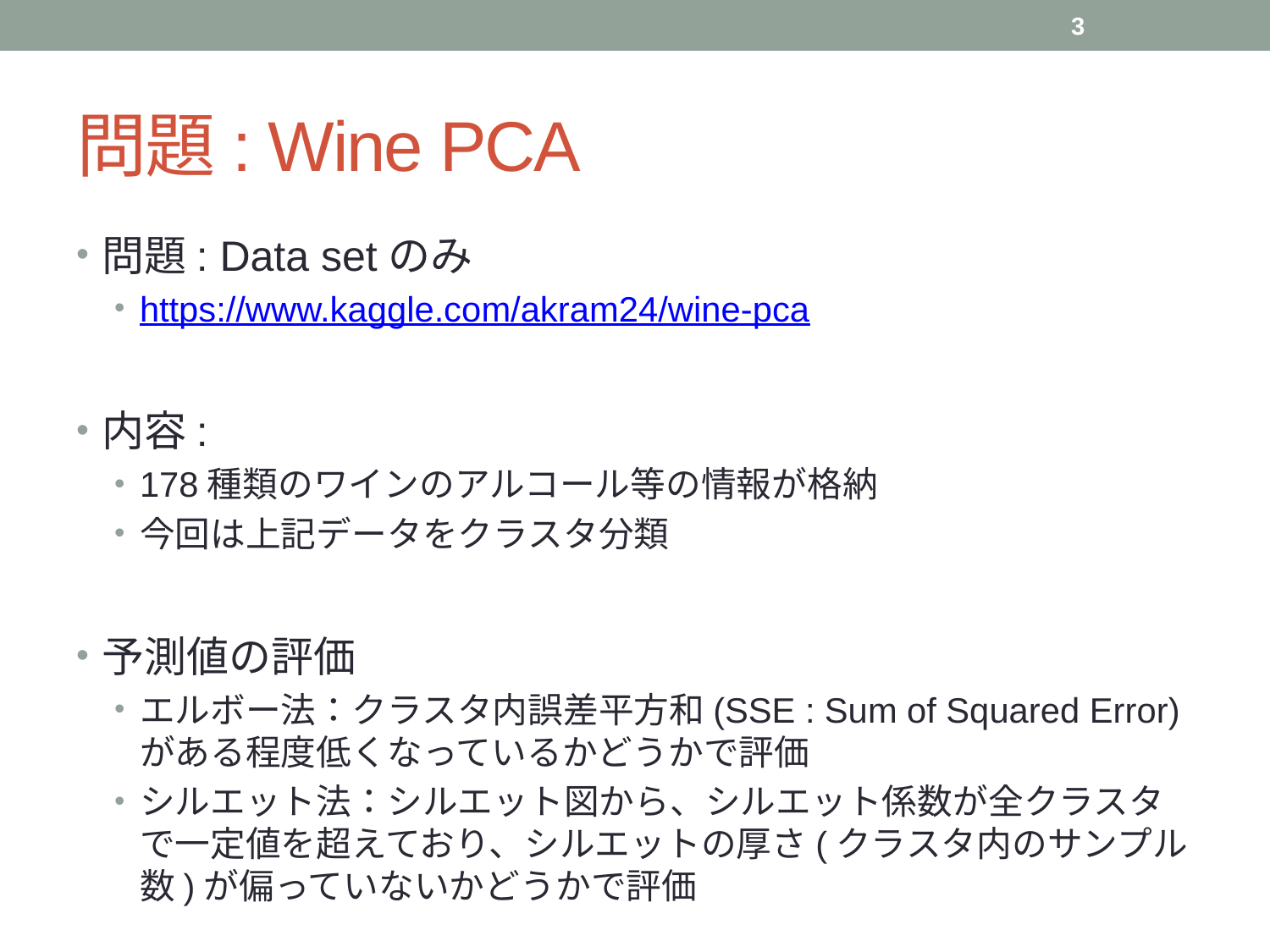

3
# 問題: Wine PCA
問題: Data setのみ
https://www.kaggle.com/akram24/wine-pca

内容:
178種類のワインのアルコール等の情報が格納
今回は上記データをクラスタ分類

予測値の評価
エルボー法：クラスタ内誤差平方和(SSE : Sum of Squared Error)がある程度低くなっているかどうかで評価
シルエット法：シルエット図から、シルエット係数が全クラスタで一定値を超えており、シルエットの厚さ(クラスタ内のサンプル数)が偏っていないかどうかで評価